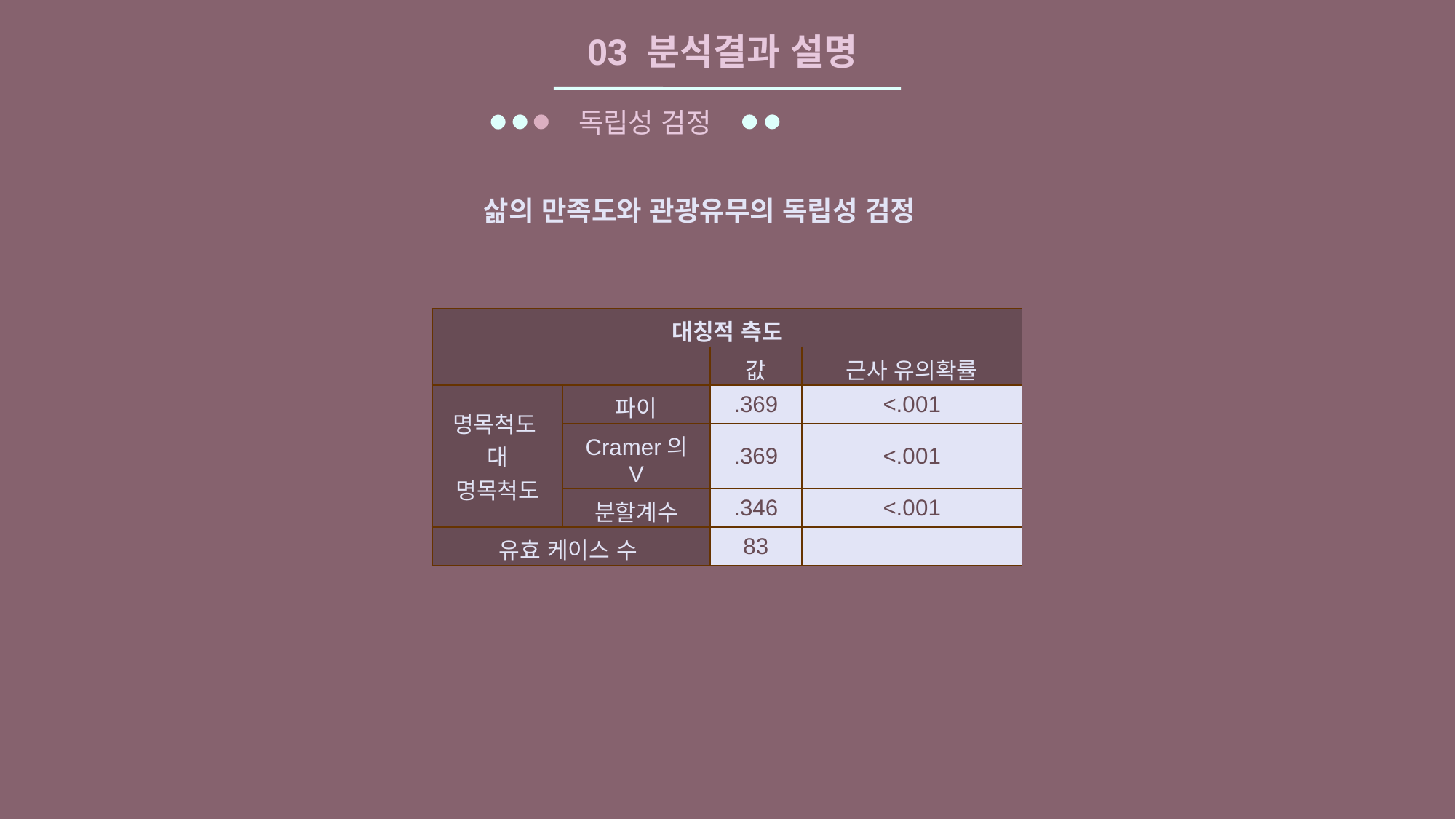

03 분석결과 설명
독립성 검정

삶의 만족도와 관광유무의 독립성 검정
| 대칭적 측도 |  |  |  |
| --- | --- | --- | --- |
|  |  | 값 | 근사 유의확률 |
| 명목척도 대 명목척도 | 파이 | .369 | <.001 |
|  | Cramer의 V | .369 | <.001 |
|  | 분할계수 | .346 | <.001 |
| 유효 케이스 수 |  | 83 |  |